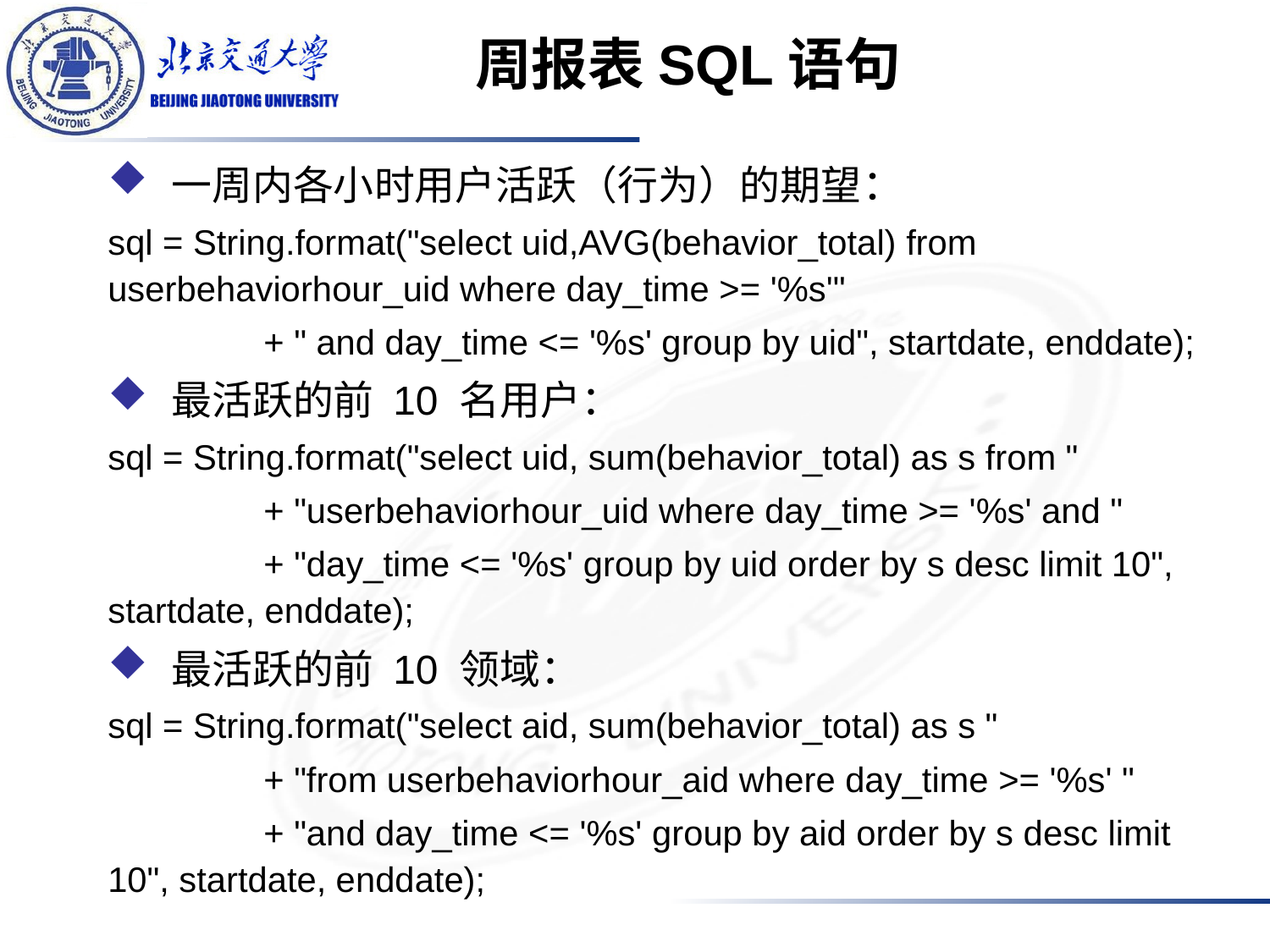

# 周报表SQL语句
一周内各小时用户活跃（行为）的期望：
sql = String.format("select uid,AVG(behavior_total) from userbehaviorhour_uid where day_time >= '%s'"
                + " and day_time <= '%s' group by uid", startdate, enddate);
最活跃的前 10 名用户：
sql = String.format("select uid, sum(behavior_total) as s from "
                + "userbehaviorhour_uid where day_time >= '%s' and "
                + "day_time <= '%s' group by uid order by s desc limit 10", startdate, enddate);
最活跃的前 10 领域：
sql = String.format("select aid, sum(behavior_total) as s "
                + "from userbehaviorhour_aid where day_time >= '%s' "
                + "and day_time <= '%s' group by aid order by s desc limit 10", startdate, enddate);